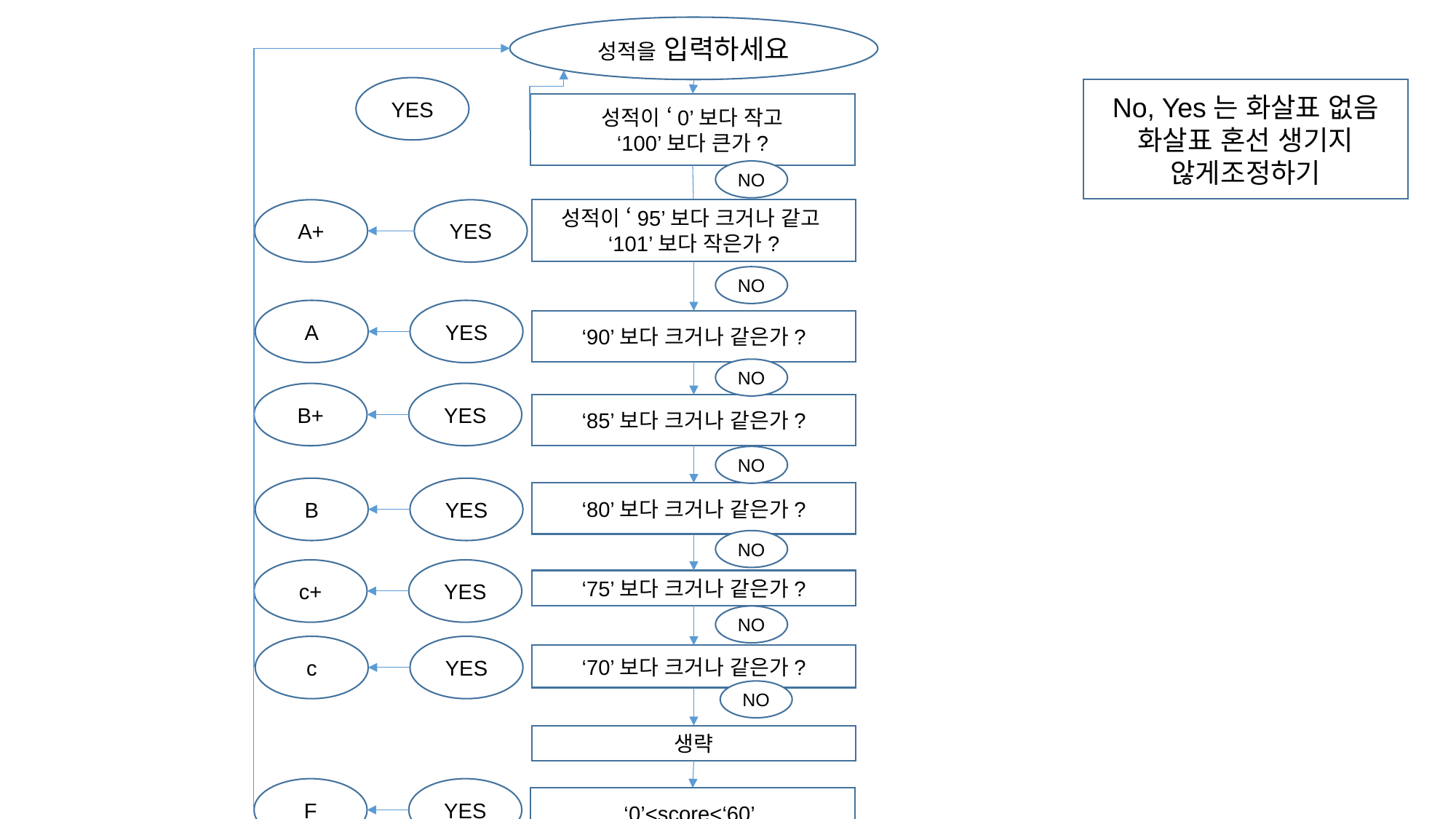

성적을 입력하세요
YES
No, Yes는 화살표 없음
화살표 혼선 생기지 않게조정하기
성적이 ‘0’보다 작고
‘100’보다 큰가?
NO
성적이 ‘95’보다 크거나 같고
‘101’보다 작은가?
A+
YES
NO
A
YES
‘90’보다 크거나 같은가?
NO
B+
YES
‘85’보다 크거나 같은가?
NO
B
YES
‘80’보다 크거나 같은가?
NO
c+
YES
‘75’보다 크거나 같은가?
NO
c
YES
‘70’보다 크거나 같은가?
NO
생략
F
YES
‘0’<score<‘60’